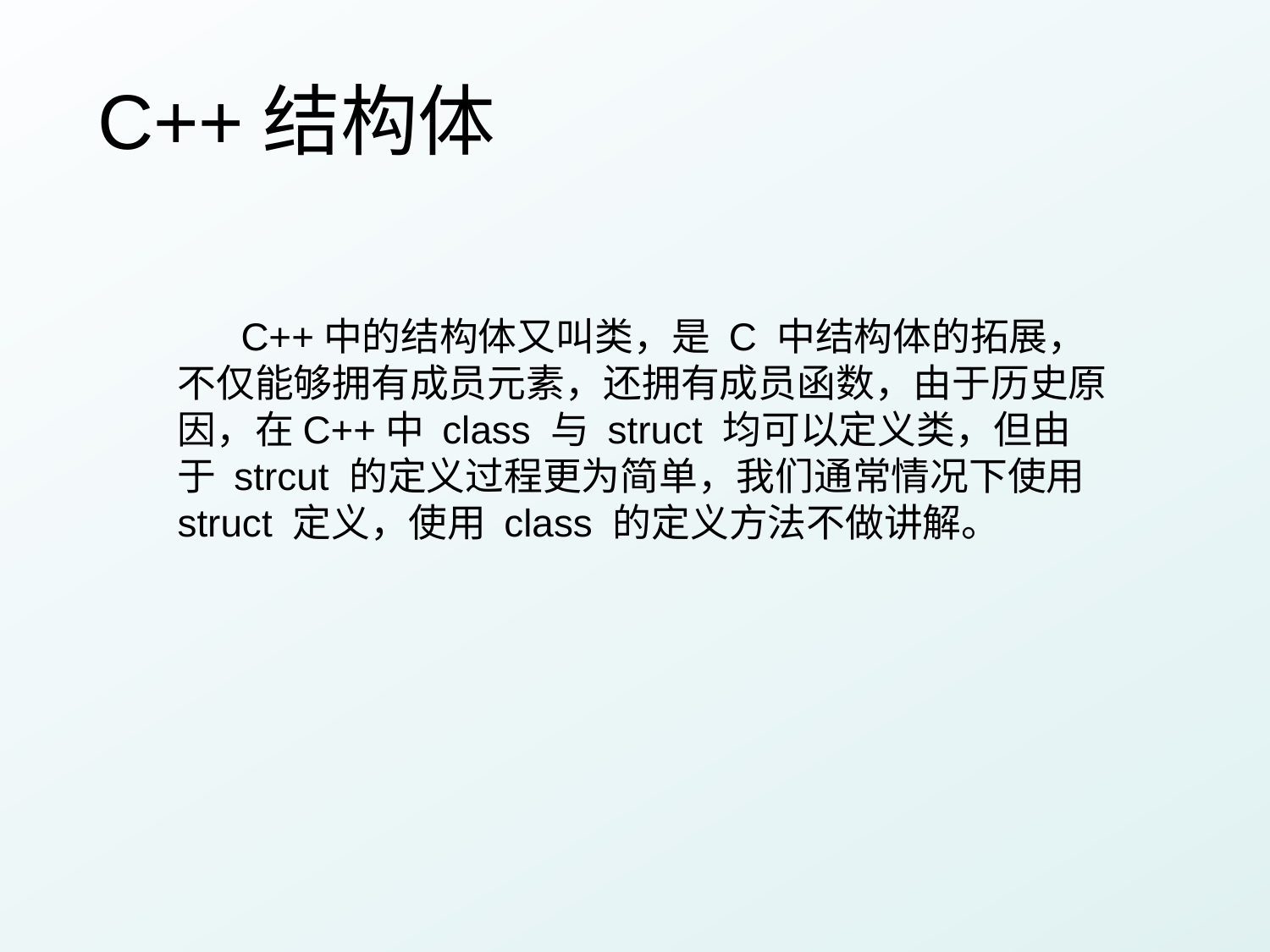

# C++结构体
C++中的结构体又叫类，是 C 中结构体的拓展，不仅能够拥有成员元素，还拥有成员函数，由于历史原因，在C++中 class 与 struct 均可以定义类，但由于 strcut 的定义过程更为简单，我们通常情况下使用 struct 定义，使用 class 的定义方法不做讲解。